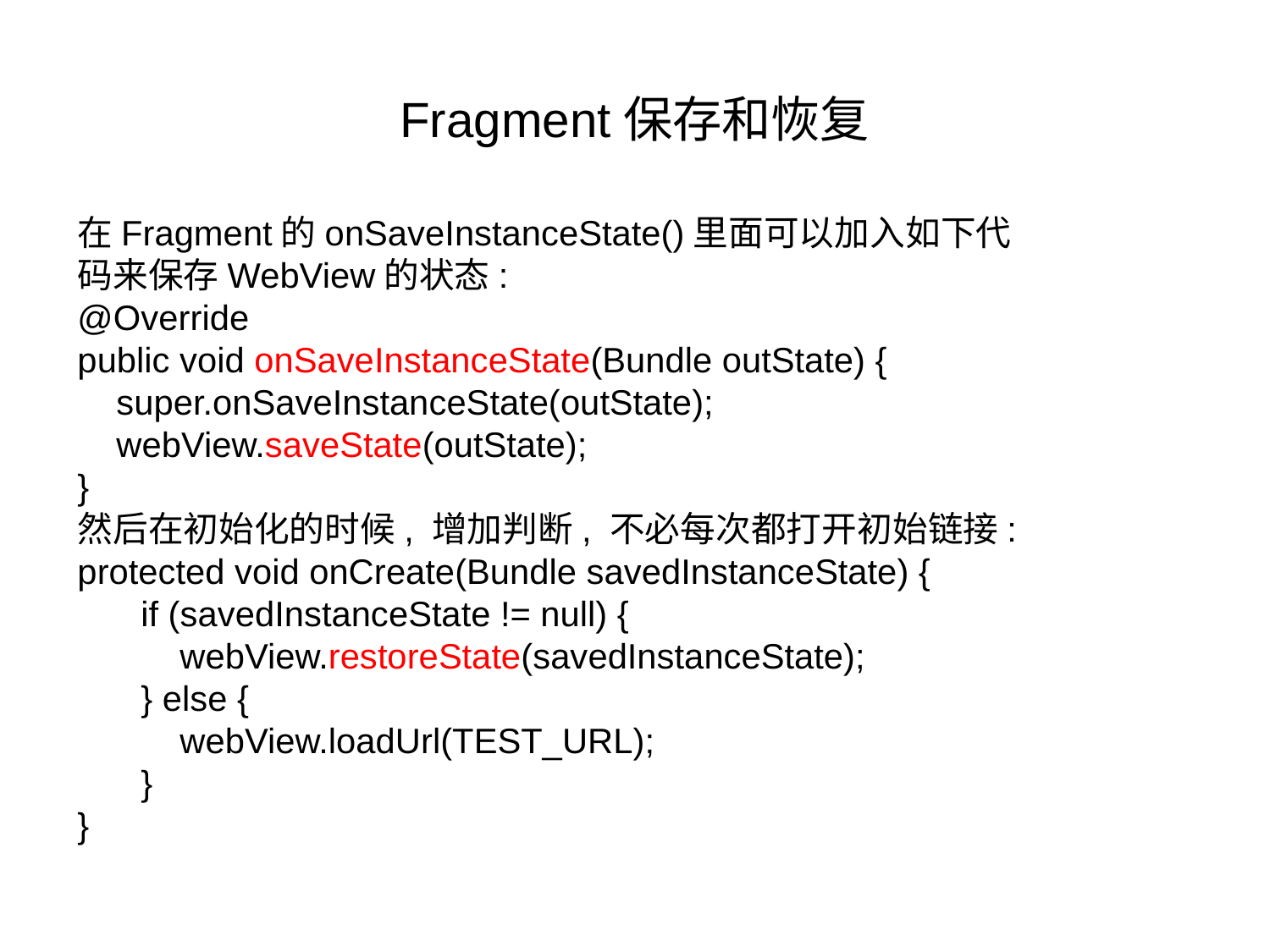

Fragment保存和恢复
在Fragment的onSaveInstanceState()里面可以加入如下代码来保存WebView的状态:
@Override
public void onSaveInstanceState(Bundle outState) {
    super.onSaveInstanceState(outState);
    webView.saveState(outState);
}
然后在初始化的时候, 增加判断, 不必每次都打开初始链接:
protected void onCreate(Bundle savedInstanceState) {
if (savedInstanceState != null) {
    webView.restoreState(savedInstanceState);
} else {
    webView.loadUrl(TEST_URL);
}
}